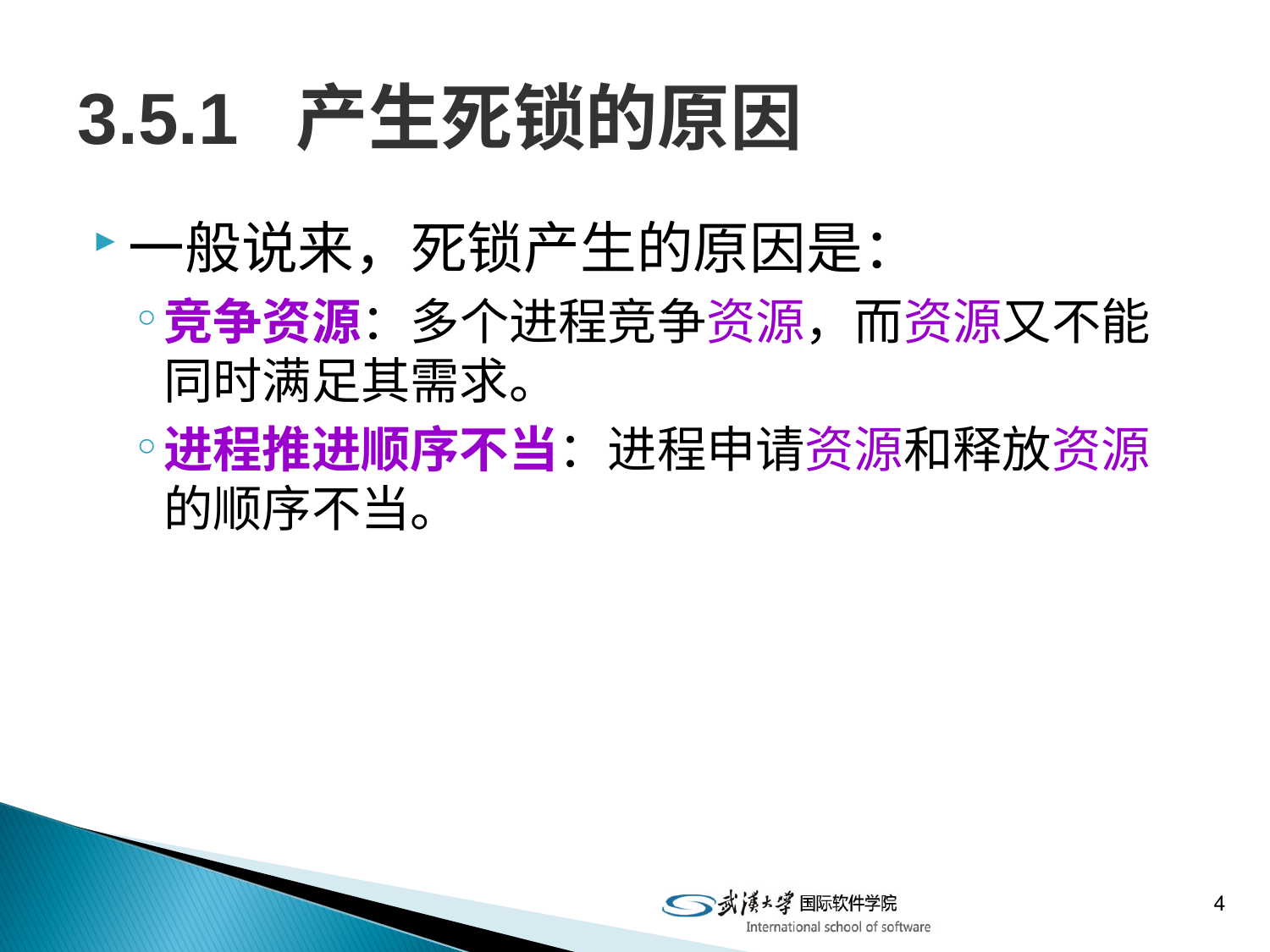

# 3.5.1  产生死锁的原因
一般说来，死锁产生的原因是：
竞争资源：多个进程竞争资源，而资源又不能同时满足其需求。
进程推进顺序不当：进程申请资源和释放资源的顺序不当。